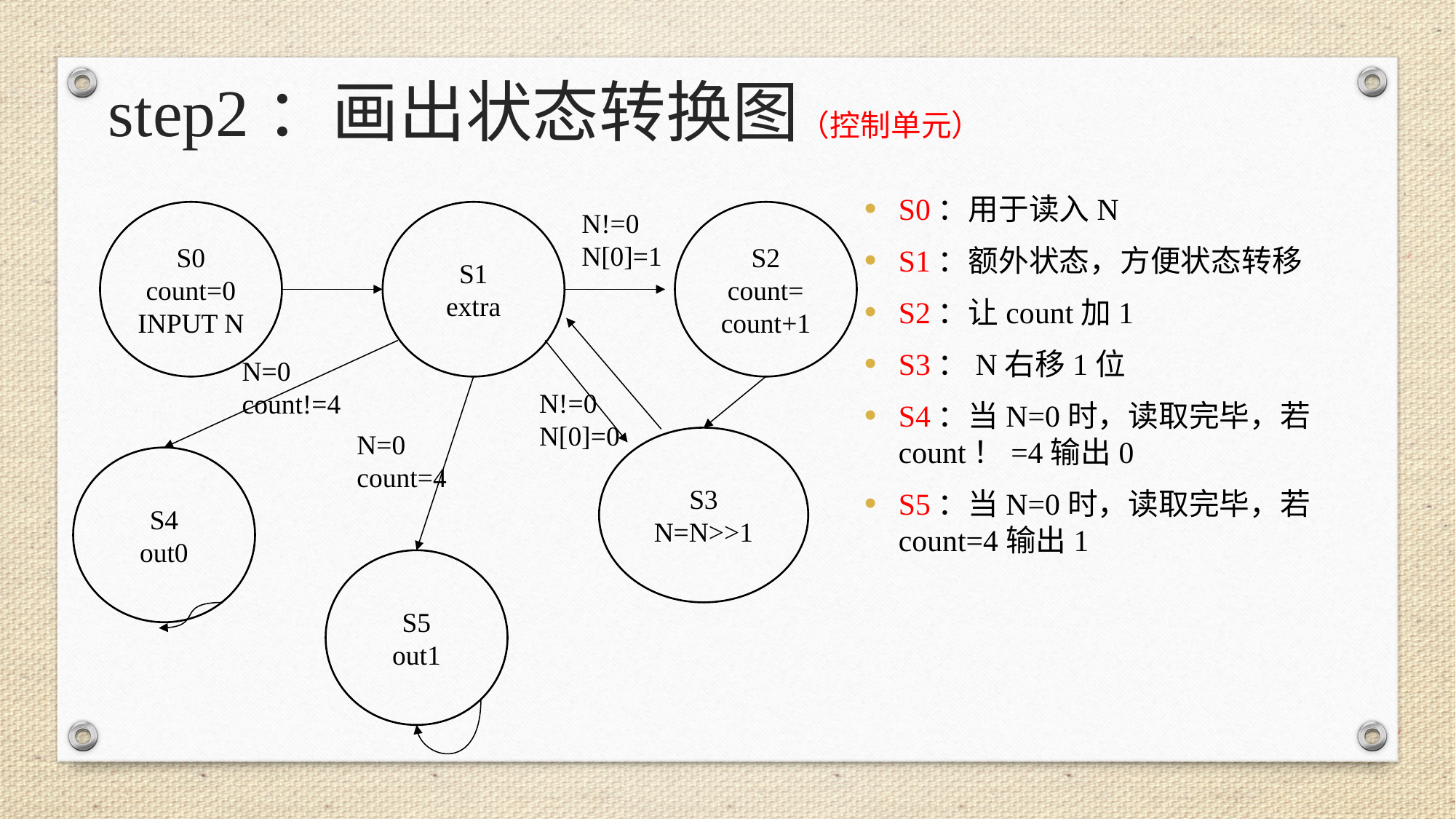

step2：画出状态转换图（控制单元）
S0：用于读入N
S1：额外状态，方便状态转移
S2：让count加1
S3：N右移1位
S4：当N=0时，读取完毕，若count！=4输出0
S5：当N=0时，读取完毕，若count=4输出1
N!=0
N[0]=1
S0
count=0
INPUT N
S1
extra
S2
count=
count+1
N=0
count!=4
N!=0
N[0]=0
N=0
count=4
S3
N=N>>1
S4
out0
S5
out1